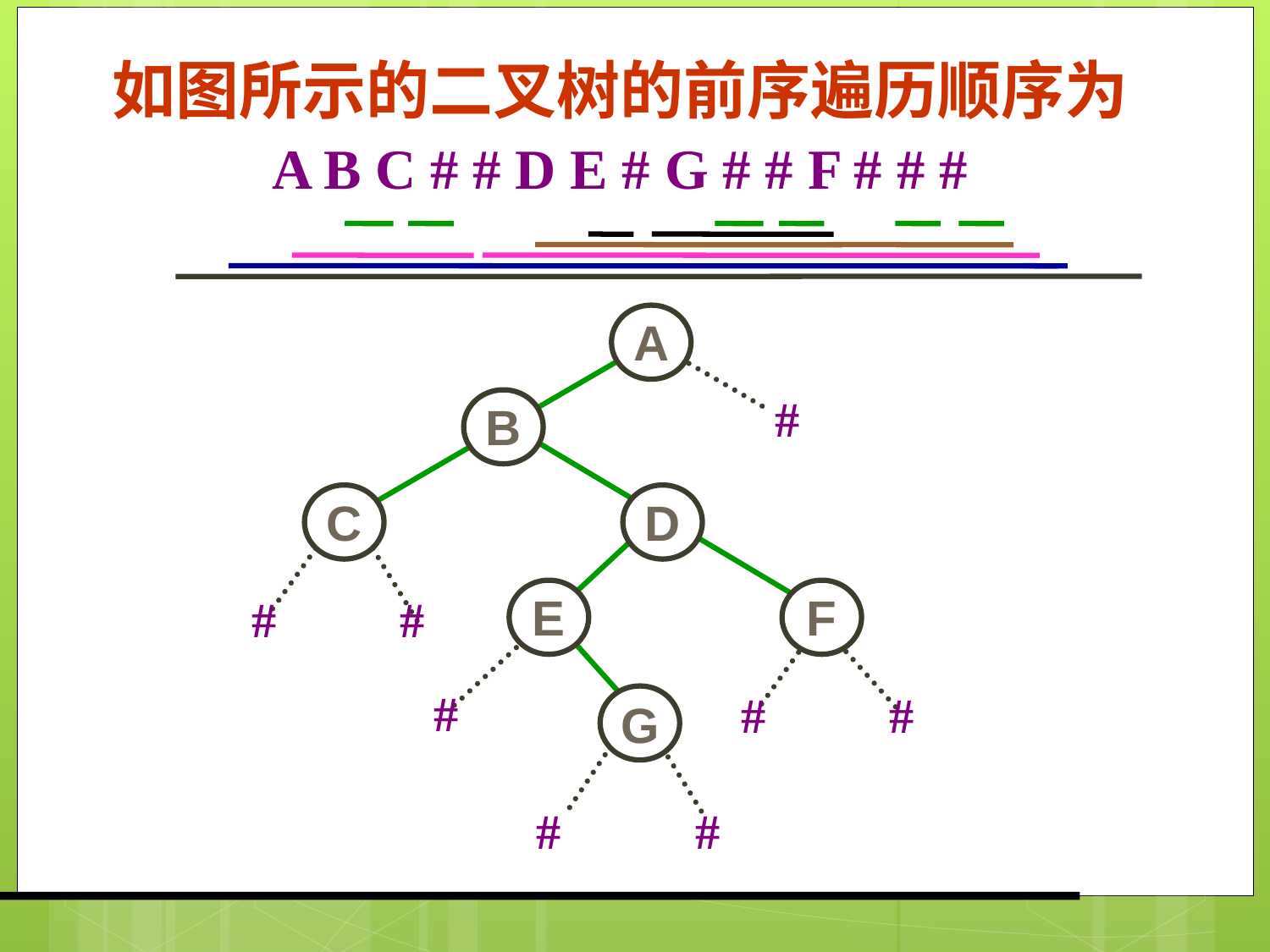

如图所示的二叉树的前序遍历顺序为
A B C # # D E # G # # F # # #

A

#

B

C

D

E

F
#
#

#
#
#

G

#
#